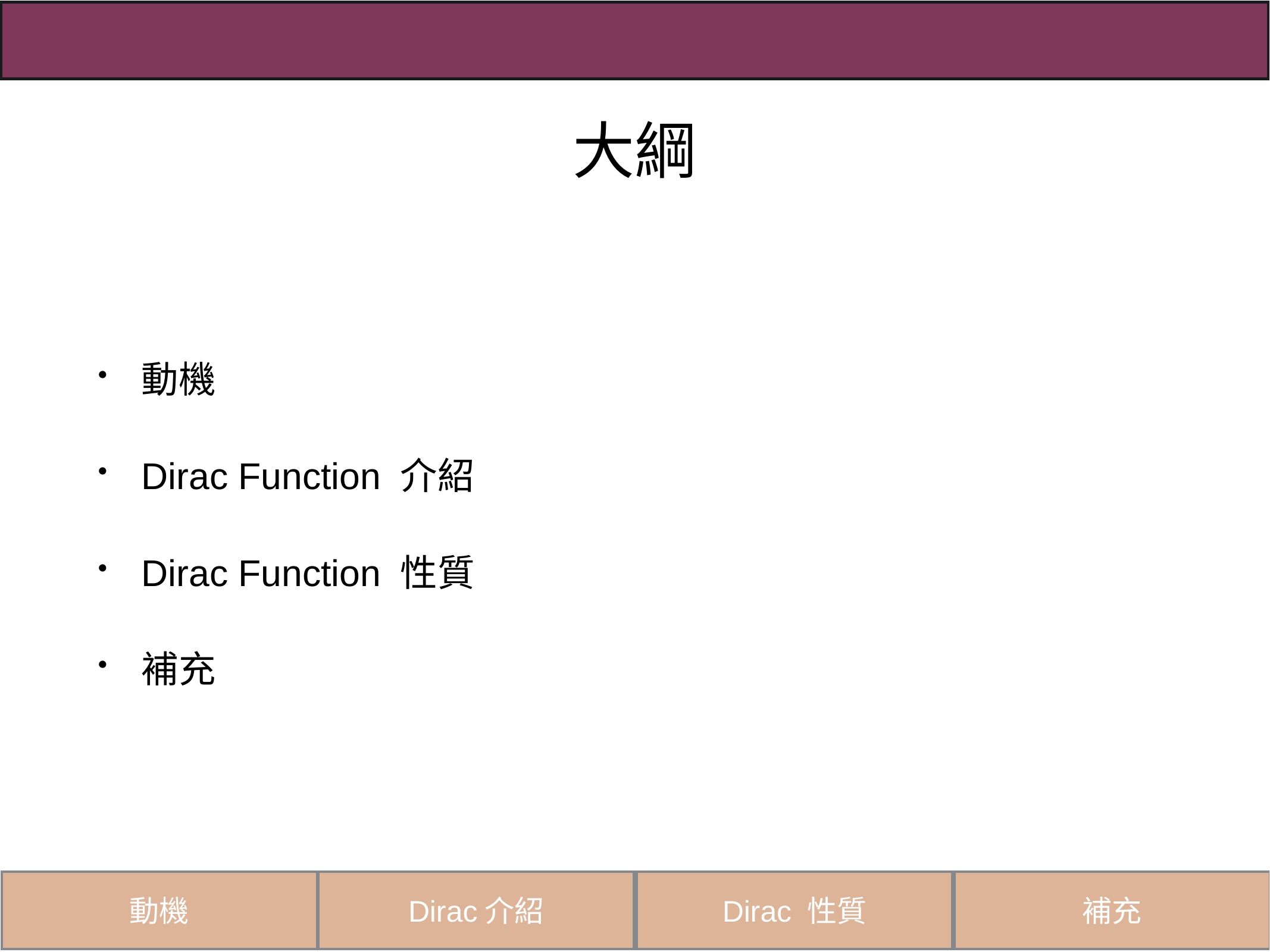

# 大綱

動機
Dirac Function 介紹
Dirac Function 性質
補充
動機
Dirac介紹
Dirac 性質
補充